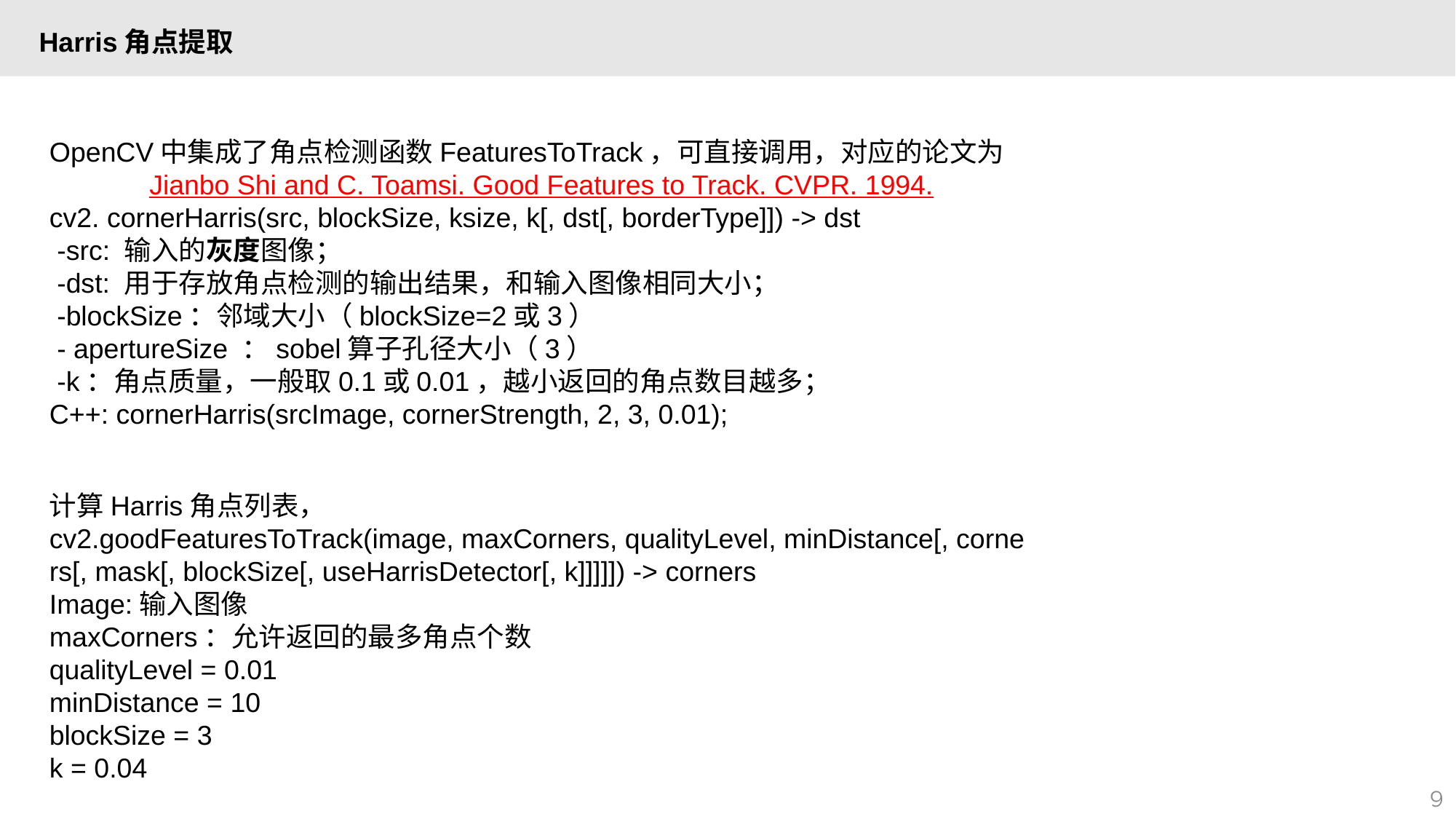

Harris角点提取
OpenCV中集成了角点检测函数FeaturesToTrack，可直接调用，对应的论文为
Jianbo Shi and C. Toamsi. Good Features to Track. CVPR. 1994.
cv2. cornerHarris(src, blockSize, ksize, k[, dst[, borderType]]) -> dst
 -src: 输入的灰度图像；
 -dst: 用于存放角点检测的输出结果，和输入图像相同大小；
 -blockSize：邻域大小（blockSize=2或3）
 - apertureSize ：sobel算子孔径大小（3）
 -k：角点质量，一般取0.1或0.01，越小返回的角点数目越多；
C++: cornerHarris(srcImage, cornerStrength, 2, 3, 0.01);
计算Harris角点列表， cv2.goodFeaturesToTrack(image, maxCorners, qualityLevel, minDistance[, corners[, mask[, blockSize[, useHarrisDetector[, k]]]]]) -> corners
Image:输入图像
maxCorners：允许返回的最多角点个数
qualityLevel = 0.01
minDistance = 10
blockSize = 3
k = 0.04

9